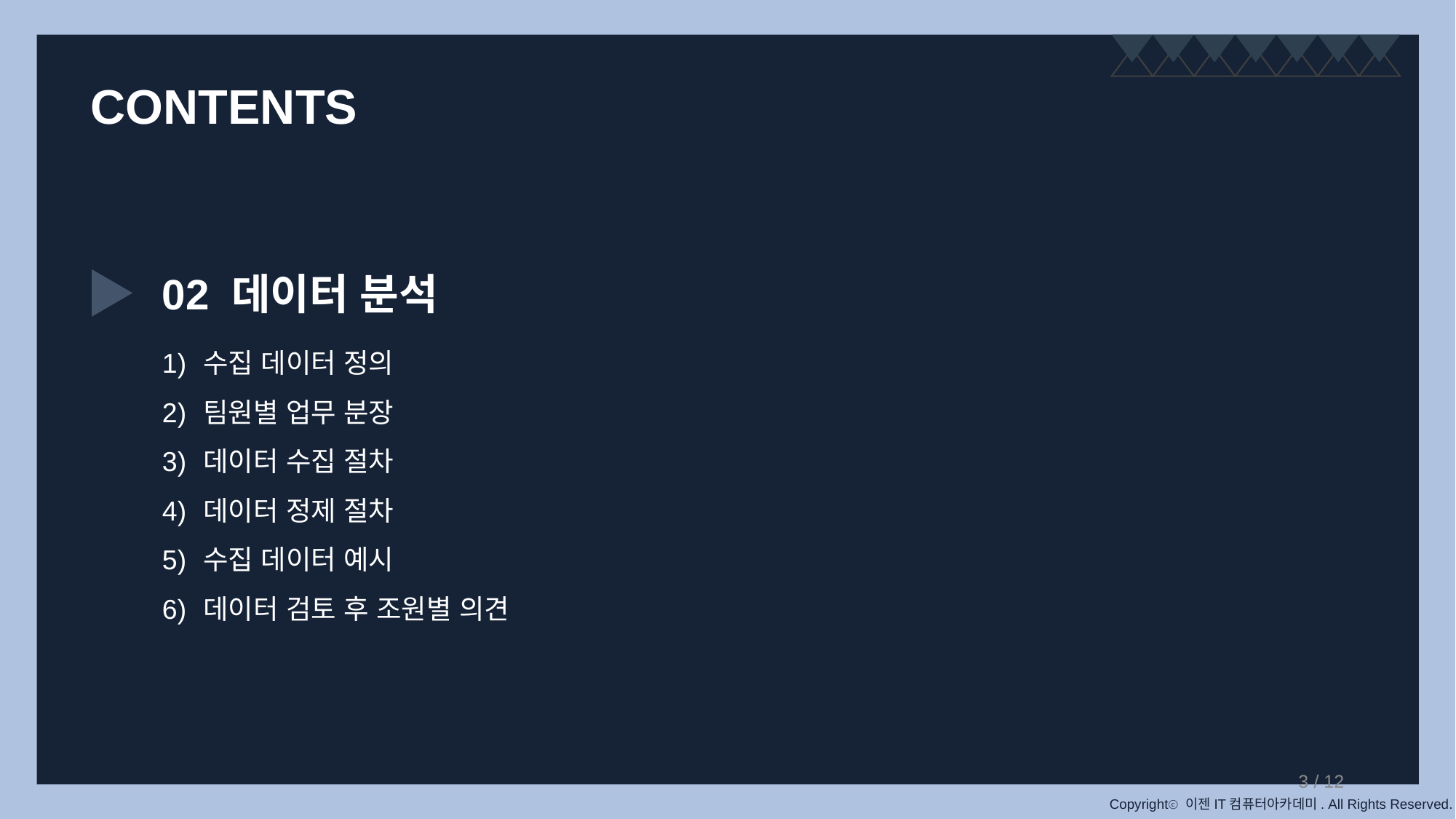

CONTENTS
02 데이터 분석

수집 데이터 정의
팀원별 업무 분장
데이터 수집 절차
데이터 정제 절차
수집 데이터 예시
데이터 검토 후 조원별 의견
3 / 12